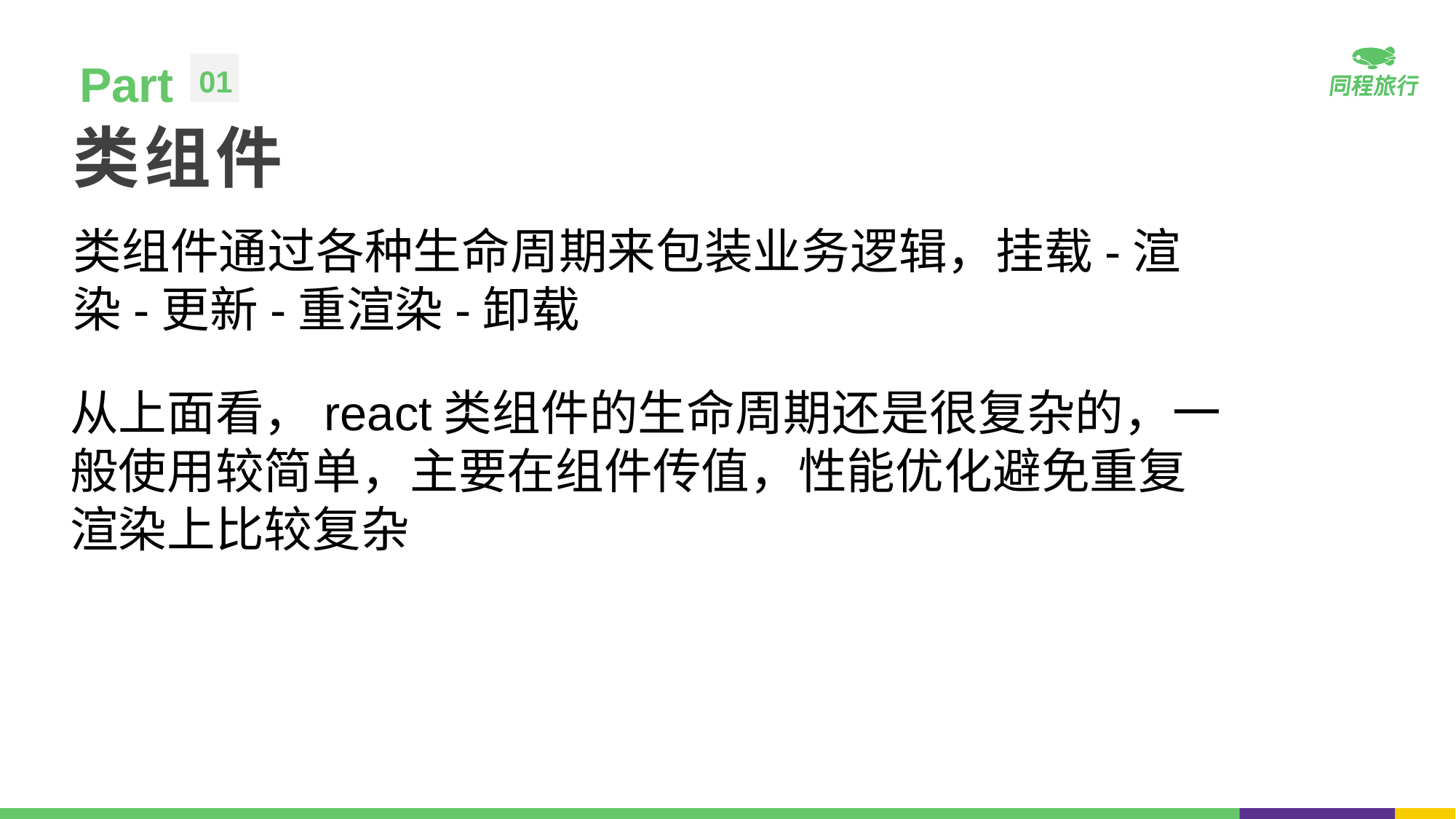

Part

01
类组件
类组件通过各种生命周期来包装业务逻辑，挂载-渲染-更新-重渲染-卸载

从上面看，react类组件的生命周期还是很复杂的，一般使用较简单，主要在组件传值，性能优化避免重复渲染上比较复杂